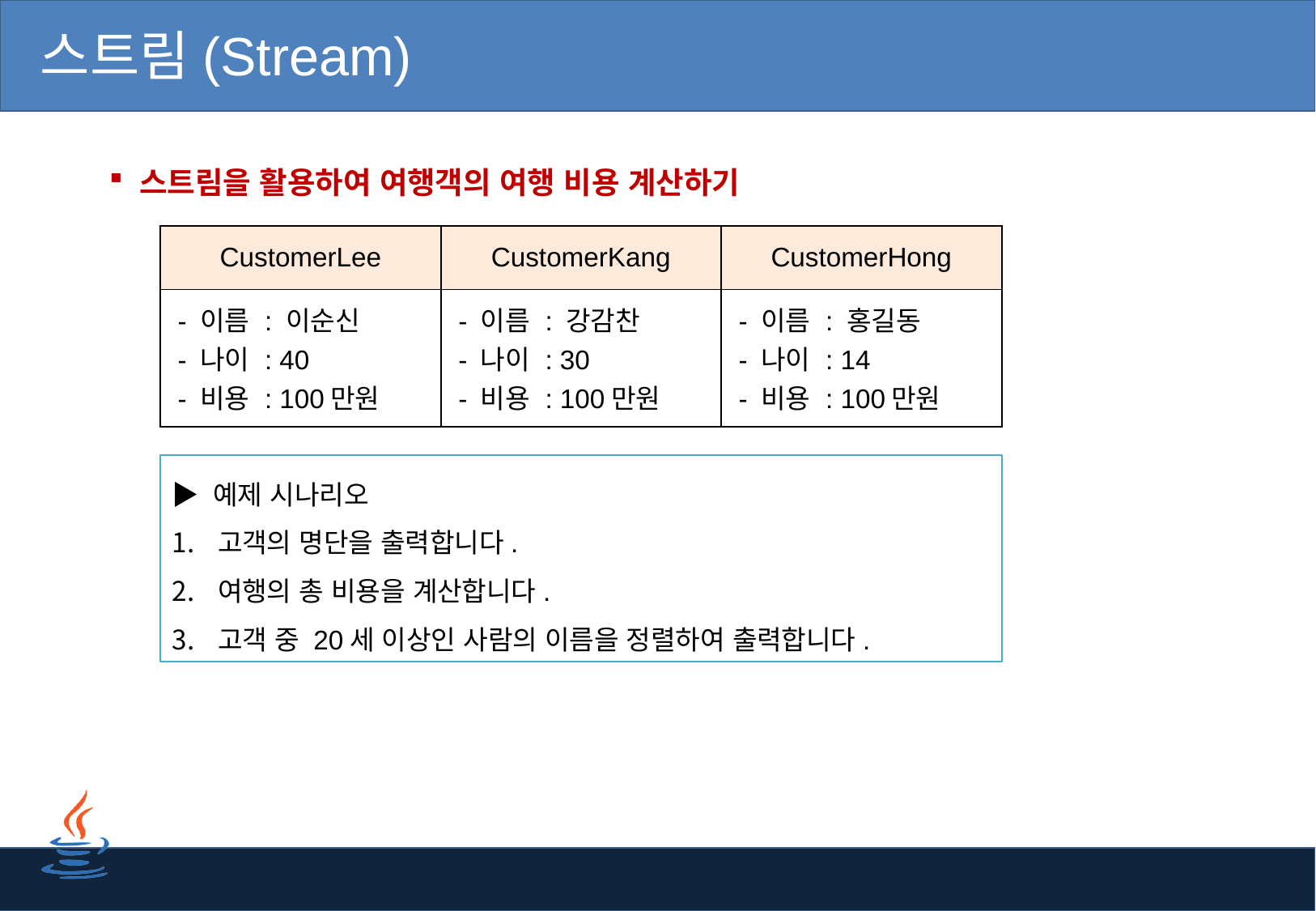

# 스트림(Stream)
스트림을 활용하여 여행객의 여행 비용 계산하기

| CustomerLee | CustomerKang | CustomerHong |
| --- | --- | --- |
| - 이름 : 이순신 - 나이 : 40 - 비용 : 100만원 | - 이름 : 강감찬 - 나이 : 30 - 비용 : 100만원 | - 이름 : 홍길동 - 나이 : 14 - 비용 : 100만원 |
▶ 예제 시나리오
고객의 명단을 출력합니다.
여행의 총 비용을 계산합니다.
고객 중 20세 이상인 사람의 이름을 정렬하여 출력합니다.
20